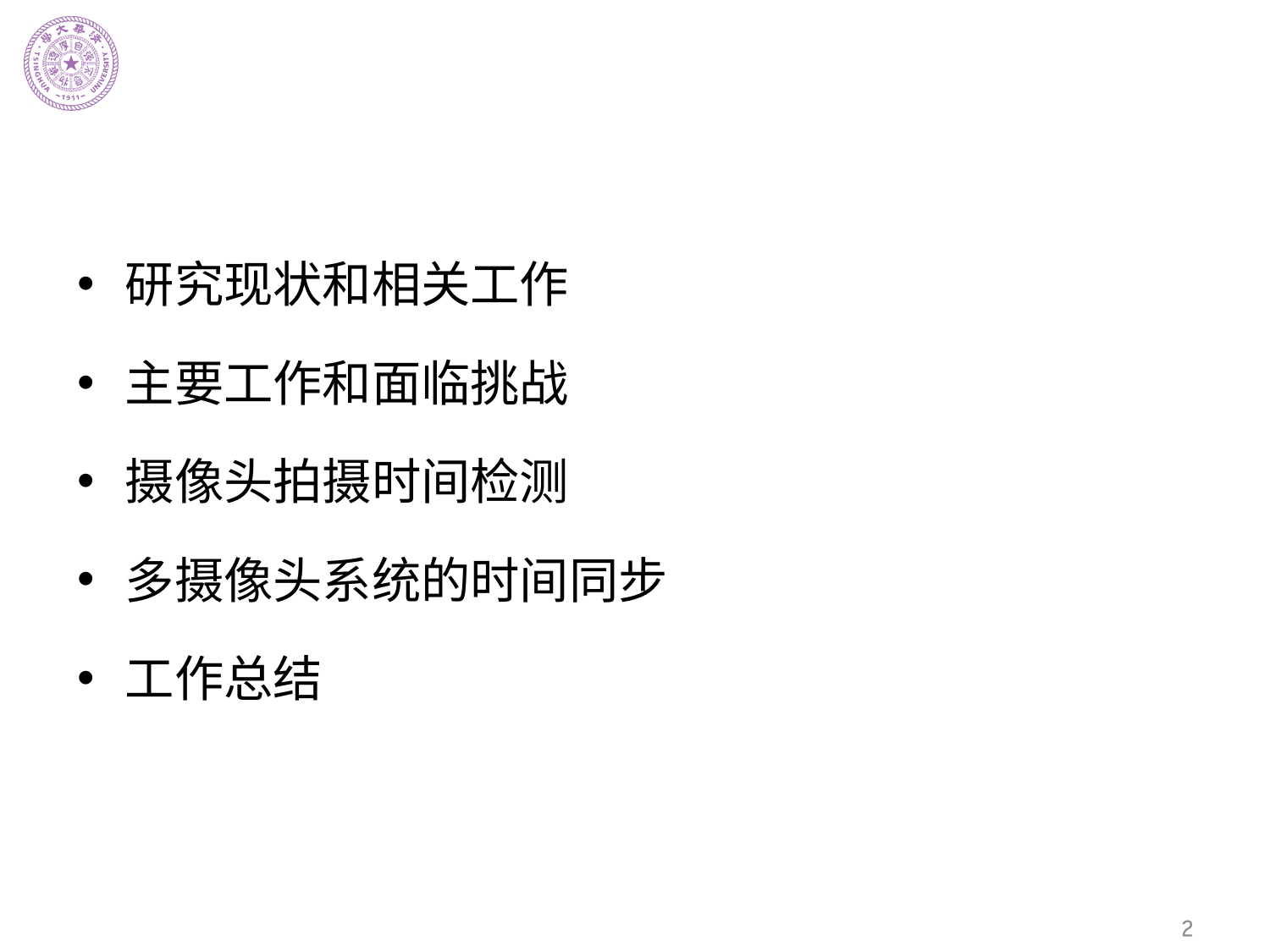

研究现状和相关工作
主要工作和面临挑战
摄像头拍摄时间检测
多摄像头系统的时间同步
工作总结

2